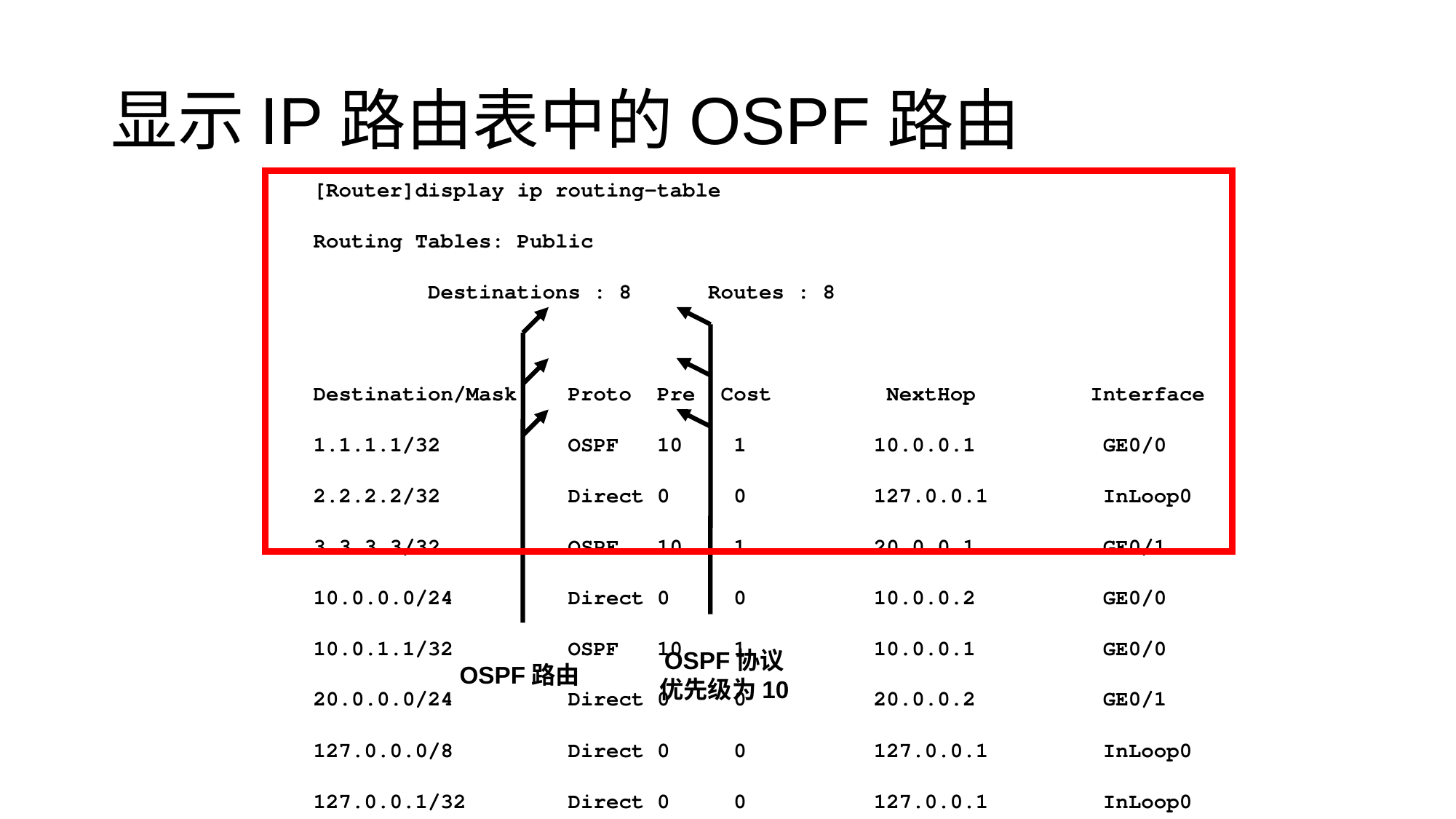

# 显示IP路由表中的OSPF路由

[Router]display ip routing-table
Routing Tables: Public
         Destinations : 8      Routes : 8

Destination/Mask    Proto  Pre  Cost         NextHop         Interface
1.1.1.1/32          OSPF   10    1          10.0.0.1          GE0/0
2.2.2.2/32          Direct 0     0          127.0.0.1         InLoop0
3.3.3.3/32          OSPF   10    1          20.0.0.1          GE0/1
10.0.0.0/24         Direct 0     0          10.0.0.2          GE0/0
10.0.1.1/32         OSPF   10    1          10.0.0.1          GE0/0
20.0.0.0/24         Direct 0     0          20.0.0.2          GE0/1
127.0.0.0/8         Direct 0     0          127.0.0.1         InLoop0
127.0.0.1/32        Direct 0     0          127.0.0.1         InLoop0

OSPF路由
OSPF协议
优先级为10